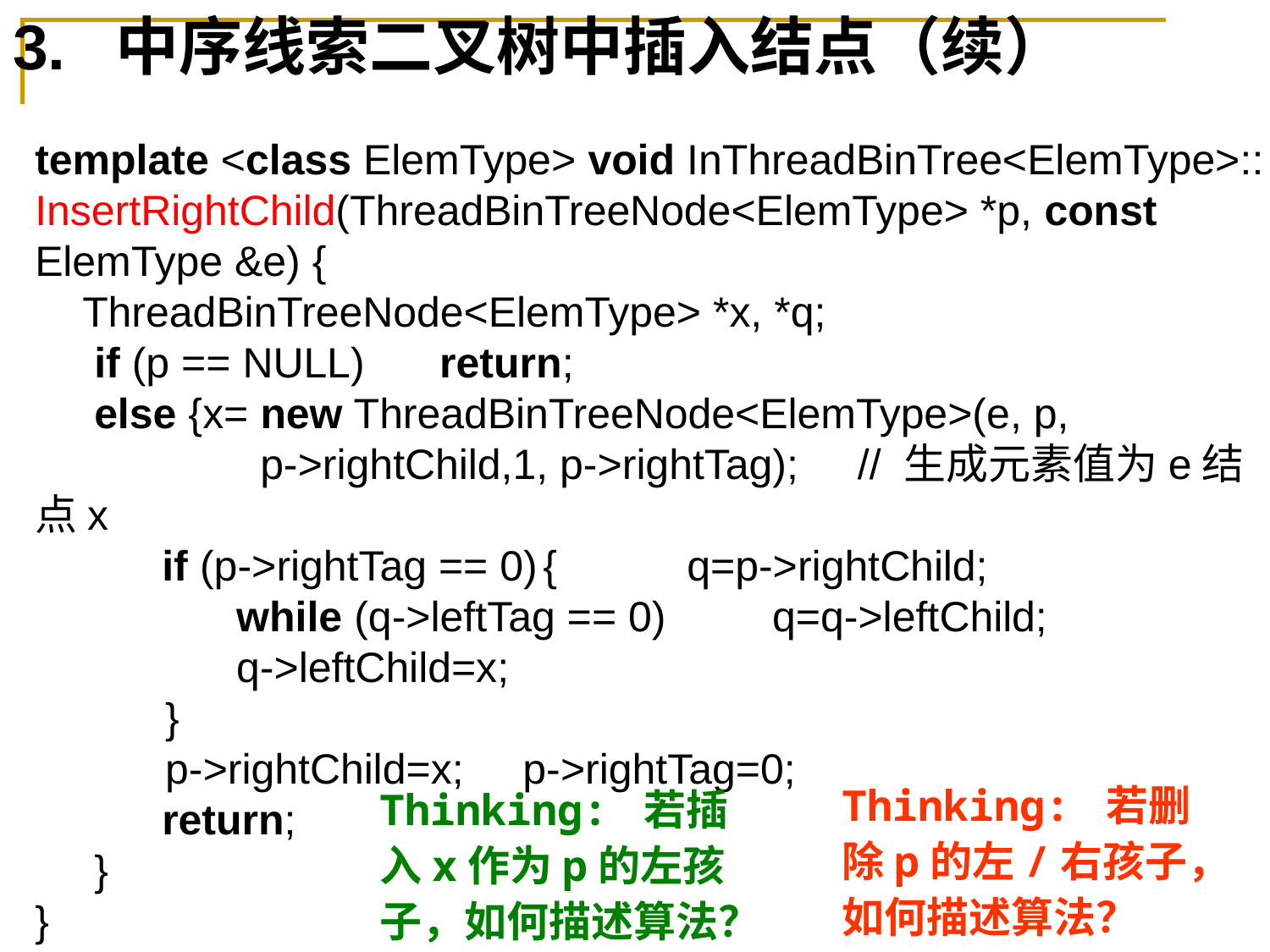

3.  中序线索二叉树中插入结点（续）
template <class ElemType> void InThreadBinTree<ElemType>::
InsertRightChild(ThreadBinTreeNode<ElemType> *p, const ElemType &e) {
    ThreadBinTreeNode<ElemType> *x, *q;
     if (p == NULL)	  return;
     else {x= new ThreadBinTreeNode<ElemType>(e, p,
                   p->rightChild,1, p->rightTag);     // 生成元素值为e结点x
	if (p->rightTag == 0)	{           q=p->rightChild;
                 while (q->leftTag == 0)         q=q->leftChild;
                 q->leftChild=x;
           }
           p->rightChild=x;     p->rightTag=0;
	return;
     }
}

	Thinking: 若删除p的左/右孩子，如何描述算法？
	Thinking: 若插入x作为p的左孩子，如何描述算法？